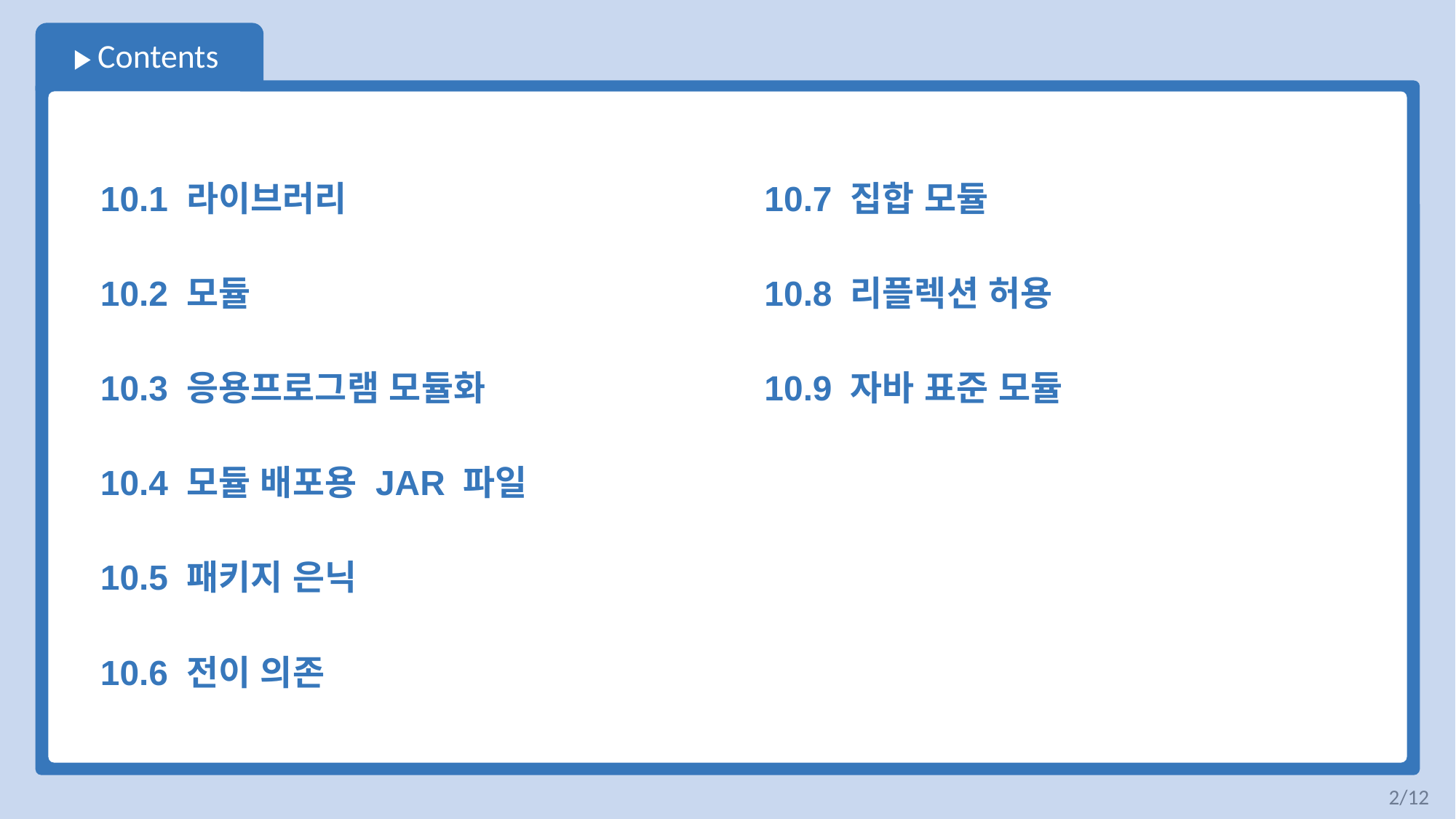

10.1 라이브러리
10.2 모듈
10.3 응용프로그램 모듈화
10.4 모듈 배포용 JAR 파일
10.5 패키지 은닉
10.6 전이 의존

10.7 집합 모듈
10.8 리플렉션 허용
10.9 자바 표준 모듈